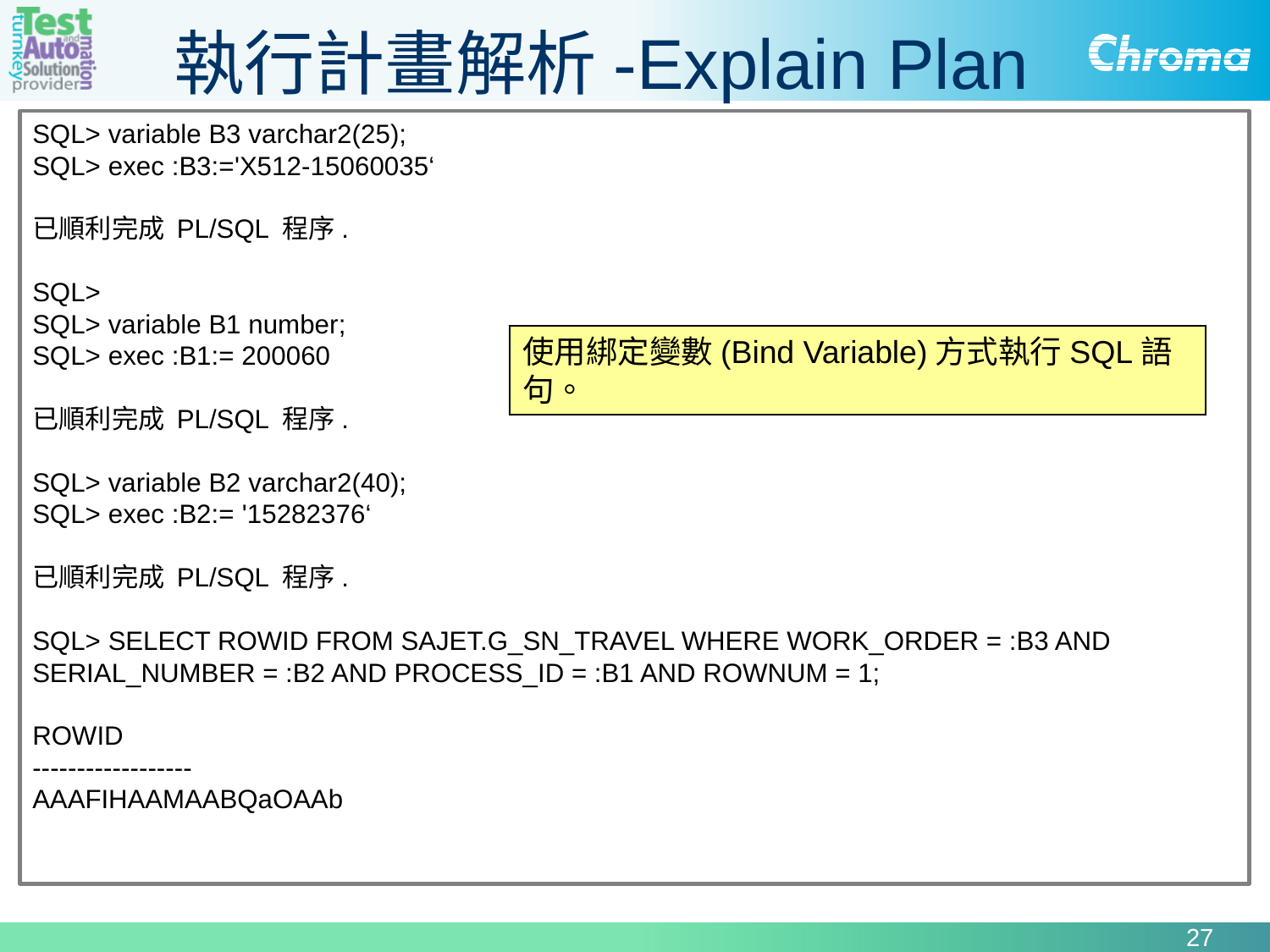

執行計畫解析-Explain Plan
SQL> variable B3 varchar2(25);
SQL> exec :B3:='X512-15060035‘

已順利完成 PL/SQL 程序.

SQL>
SQL> variable B1 number;
SQL> exec :B1:= 200060

已順利完成 PL/SQL 程序.

SQL> variable B2 varchar2(40);
SQL> exec :B2:= '15282376‘

已順利完成 PL/SQL 程序.

SQL> SELECT ROWID FROM SAJET.G_SN_TRAVEL WHERE WORK_ORDER = :B3 AND SERIAL_NUMBER = :B2 AND PROCESS_ID = :B1 AND ROWNUM = 1;

ROWID
------------------
AAAFIHAAMAABQaOAAb

使用綁定變數(Bind Variable)方式執行SQL語句。